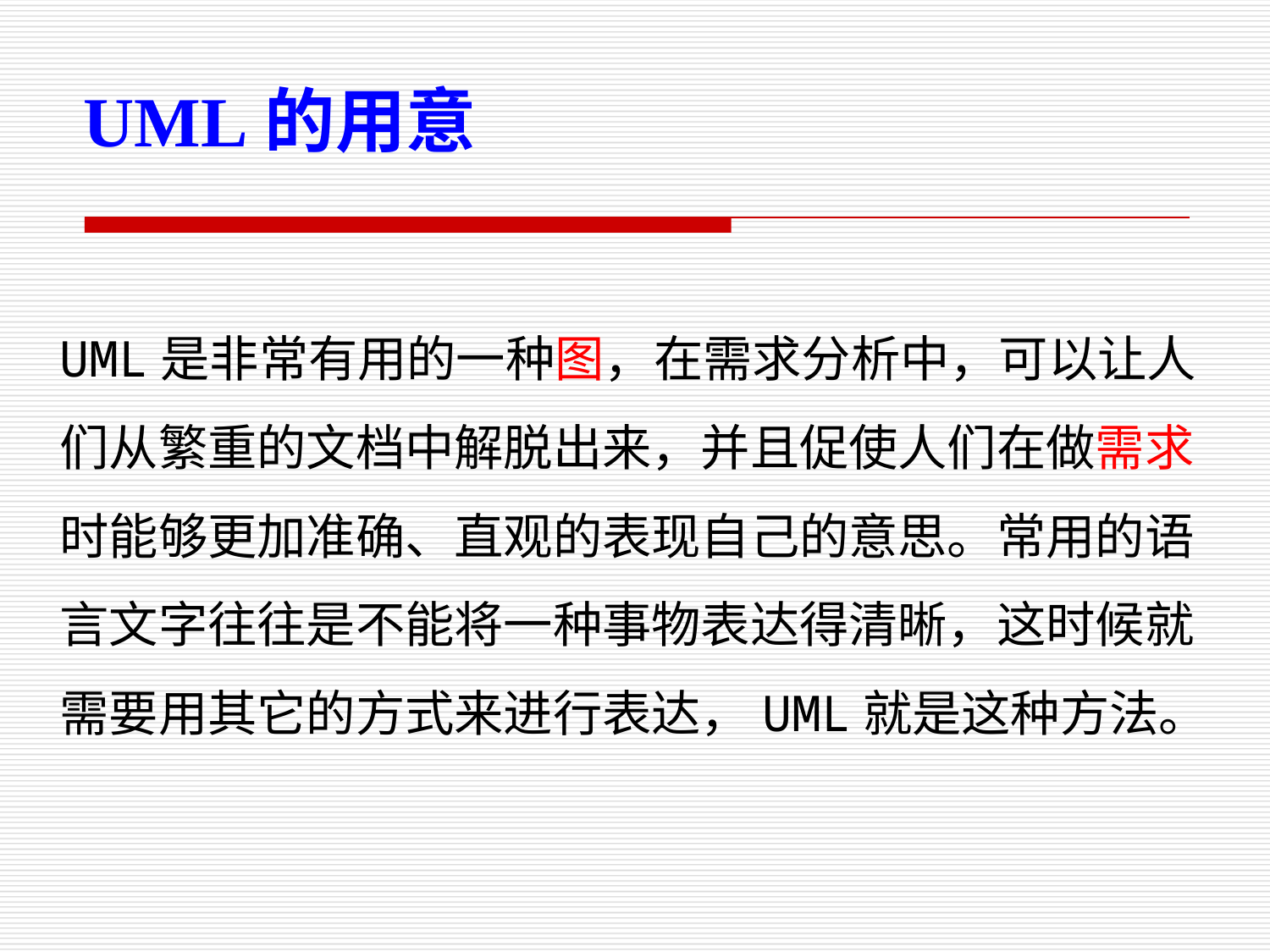

UML的用意
UML是非常有用的一种图，在需求分析中，可以让人们从繁重的文档中解脱出来，并且促使人们在做需求时能够更加准确、直观的表现自己的意思。常用的语言文字往往是不能将一种事物表达得清晰，这时候就需要用其它的方式来进行表达，UML就是这种方法。